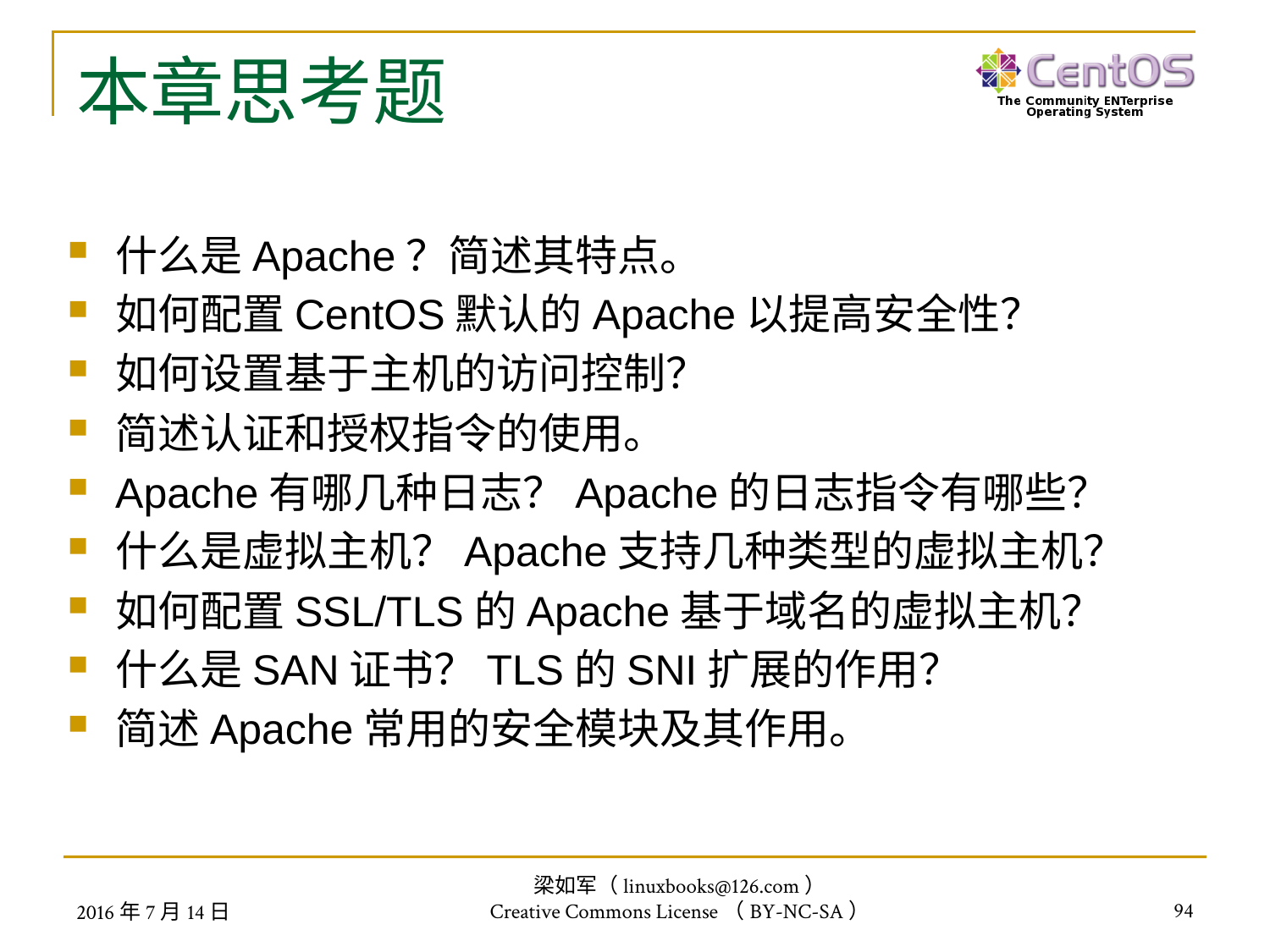

# 本章思考题
什么是Apache？简述其特点。
如何配置CentOS默认的Apache以提高安全性？
如何设置基于主机的访问控制？
简述认证和授权指令的使用。
Apache有哪几种日志？Apache的日志指令有哪些？
什么是虚拟主机？Apache支持几种类型的虚拟主机？
如何配置SSL/TLS的Apache基于域名的虚拟主机？
什么是SAN证书？TLS的SNI扩展的作用？
简述Apache常用的安全模块及其作用。
梁如军（linuxbooks@126.com）
Creative Commons License（BY-NC-SA）
2016年7月14日
94